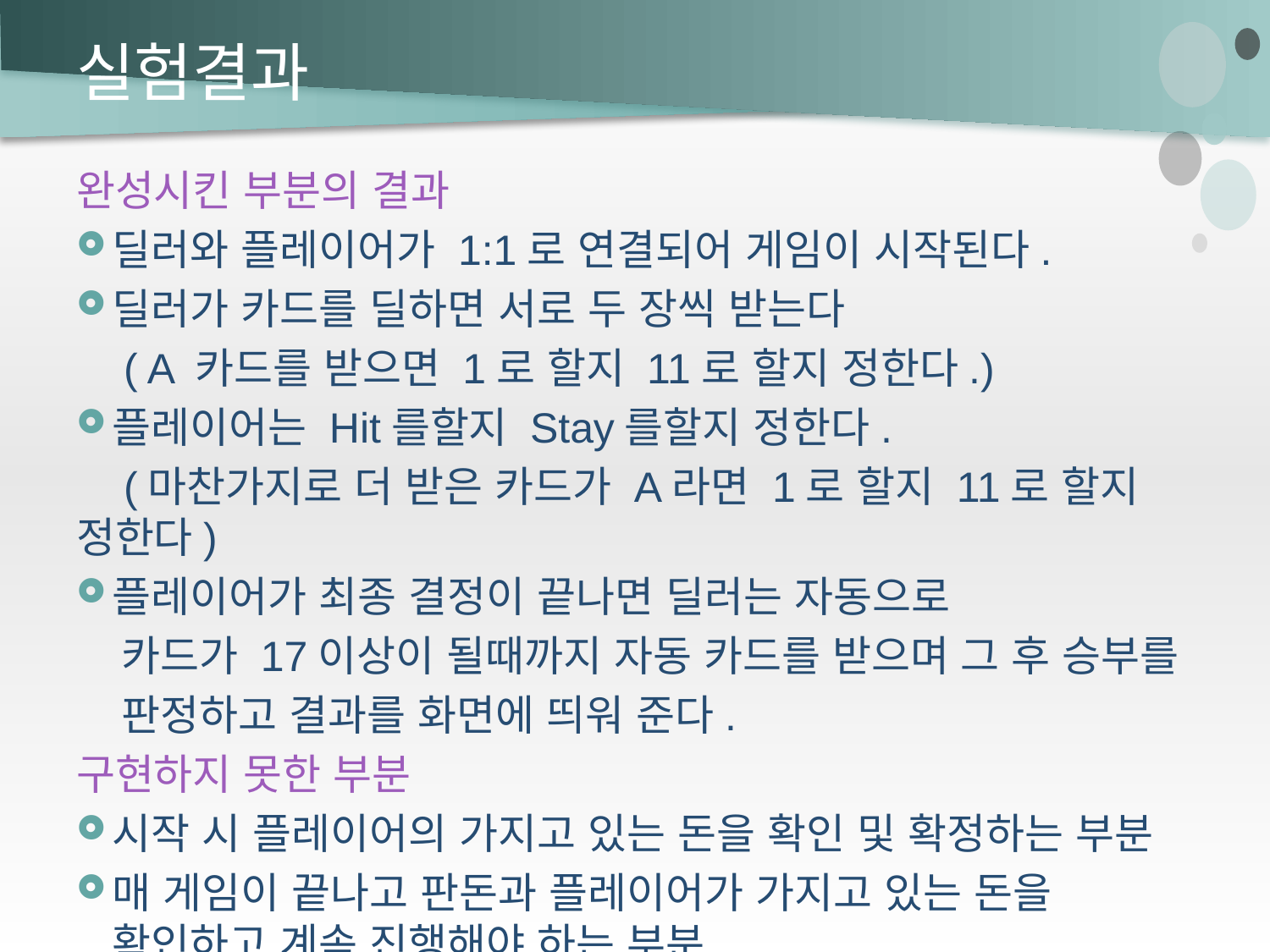

# 실험결과
완성시킨 부분의 결과
딜러와 플레이어가 1:1로 연결되어 게임이 시작된다.
딜러가 카드를 딜하면 서로 두 장씩 받는다
    ( A 카드를 받으면 1로 할지 11로 할지 정한다.)
플레이어는 Hit를할지 Stay를할지 정한다.
    (마찬가지로 더 받은 카드가 A라면 1로 할지 11로 할지 정한다)
플레이어가 최종 결정이 끝나면 딜러는 자동으로
   카드가 17이상이 될때까지 자동 카드를 받으며 그 후 승부를
   판정하고 결과를 화면에 띄워 준다.
구현하지 못한 부분
시작 시 플레이어의 가지고 있는 돈을 확인 및 확정하는 부분
매 게임이 끝나고 판돈과 플레이어가 가지고 있는 돈을 확인하고 계속 진행해야 하는 부분